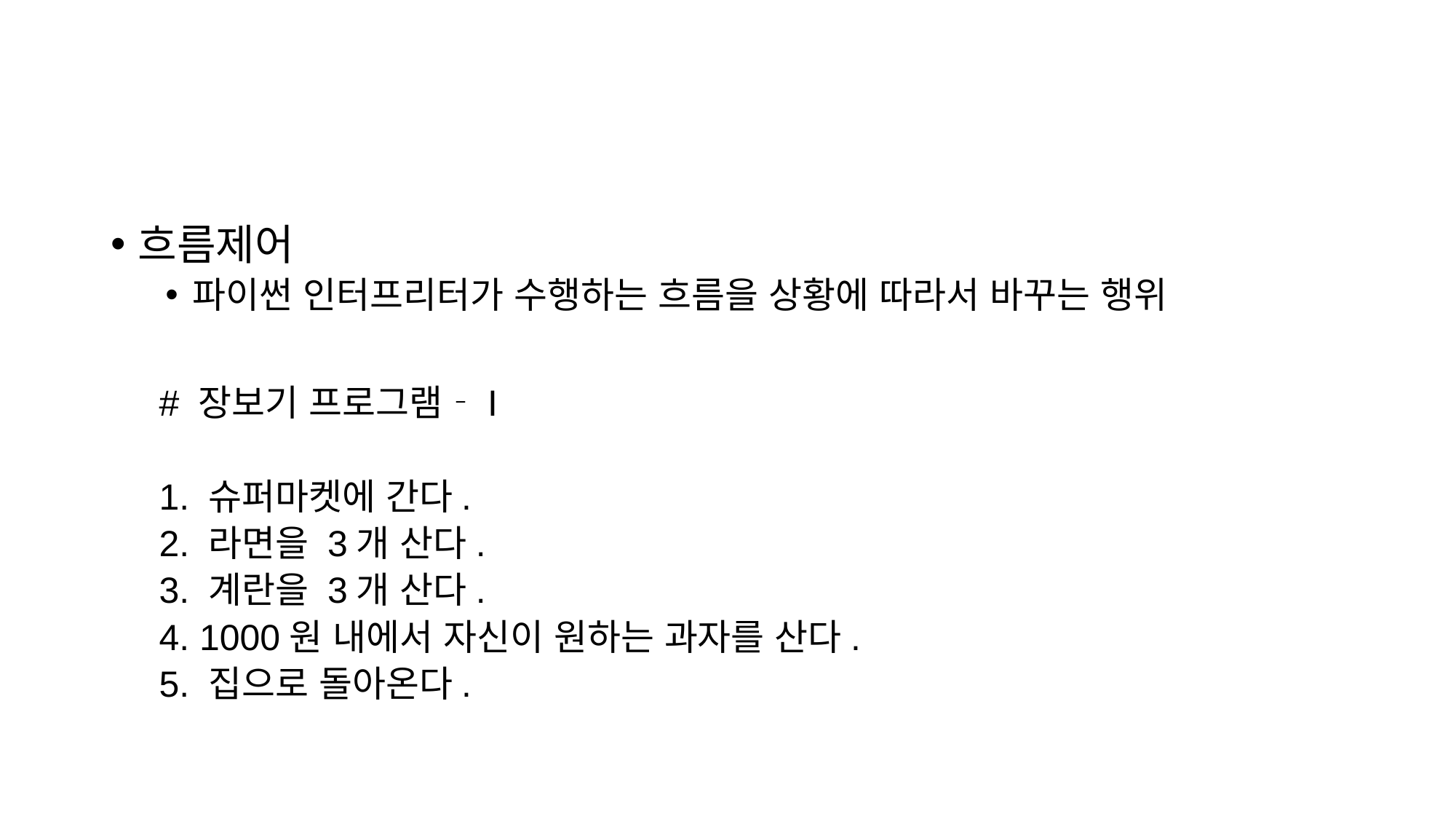

#
흐름제어
파이썬 인터프리터가 수행하는 흐름을 상황에 따라서 바꾸는 행위

# 장보기 프로그램‐I

1. 슈퍼마켓에 간다.
2. 라면을 3개 산다.
3. 계란을 3개 산다.
4. 1000원 내에서 자신이 원하는 과자를 산다.
5. 집으로 돌아온다.